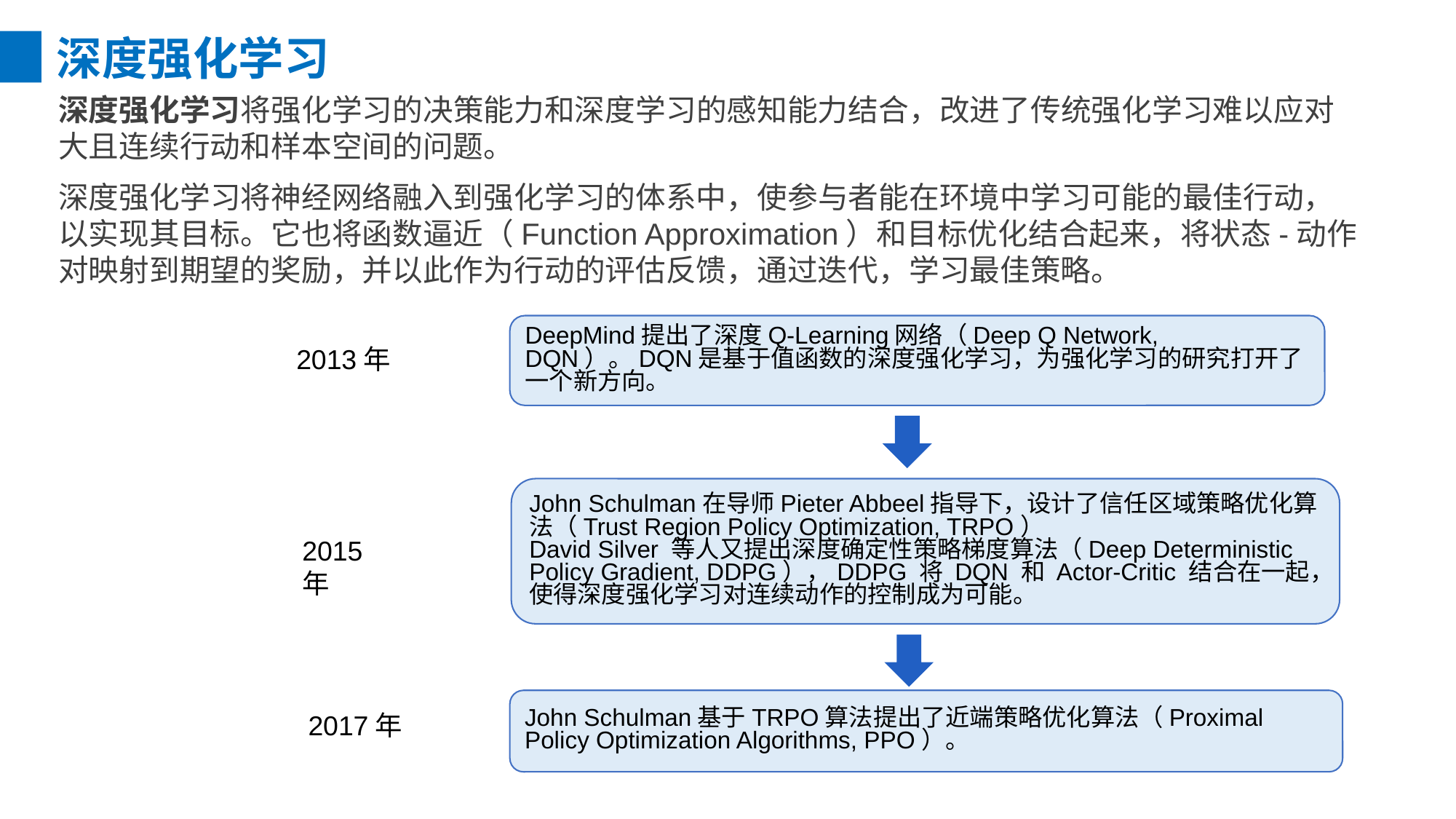

深度强化学习

深度强化学习将强化学习的决策能力和深度学习的感知能力结合，改进了传统强化学习难以应对大且连续行动和样本空间的问题。
深度强化学习将神经网络融入到强化学习的体系中，使参与者能在环境中学习可能的最佳行动，以实现其目标。它也将函数逼近（Function Approximation）和目标优化结合起来，将状态-动作对映射到期望的奖励，并以此作为行动的评估反馈，通过迭代，学习最佳策略。

DeepMind提出了深度Q-Learning网络（Deep Q Network, DQN）。DQN是基于值函数的深度强化学习，为强化学习的研究打开了一个新方向。
2013年

John Schulman在导师Pieter Abbeel指导下，设计了信任区域策略优化算法（Trust Region Policy Optimization, TRPO）
David Silver 等人又提出深度确定性策略梯度算法（Deep Deterministic Policy Gradient, DDPG），DDPG 将 DQN 和 Actor-Critic 结合在一起，使得深度强化学习对连续动作的控制成为可能。
2015年

John Schulman基于TRPO算法提出了近端策略优化算法（Proximal Policy Optimization Algorithms, PPO）。
2017年